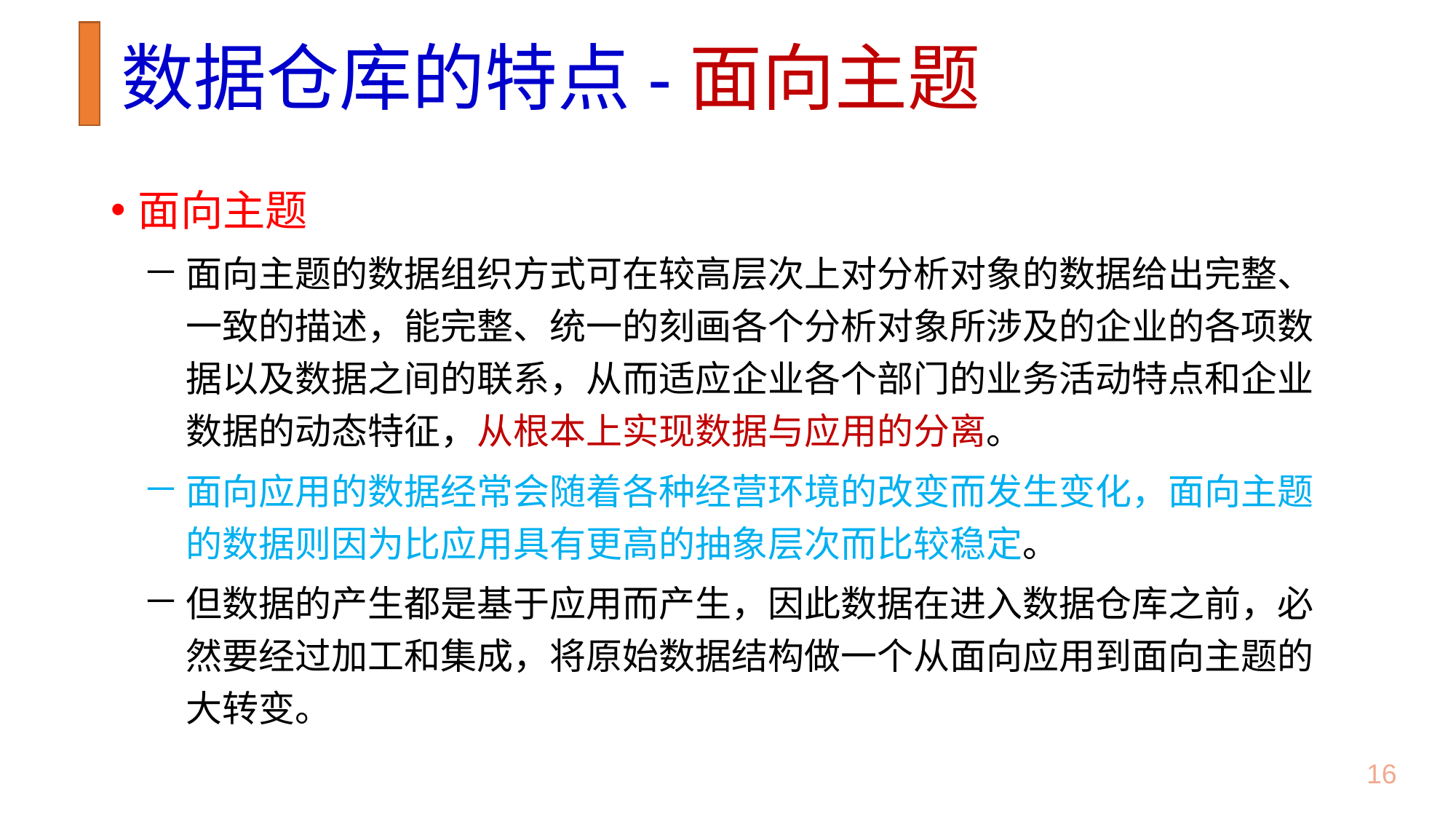

# 数据仓库的特点-面向主题
面向主题
面向主题的数据组织方式可在较高层次上对分析对象的数据给出完整、一致的描述，能完整、统一的刻画各个分析对象所涉及的企业的各项数据以及数据之间的联系，从而适应企业各个部门的业务活动特点和企业数据的动态特征，从根本上实现数据与应用的分离。
面向应用的数据经常会随着各种经营环境的改变而发生变化，面向主题的数据则因为比应用具有更高的抽象层次而比较稳定。
但数据的产生都是基于应用而产生，因此数据在进入数据仓库之前，必然要经过加工和集成，将原始数据结构做一个从面向应用到面向主题的大转变。
16